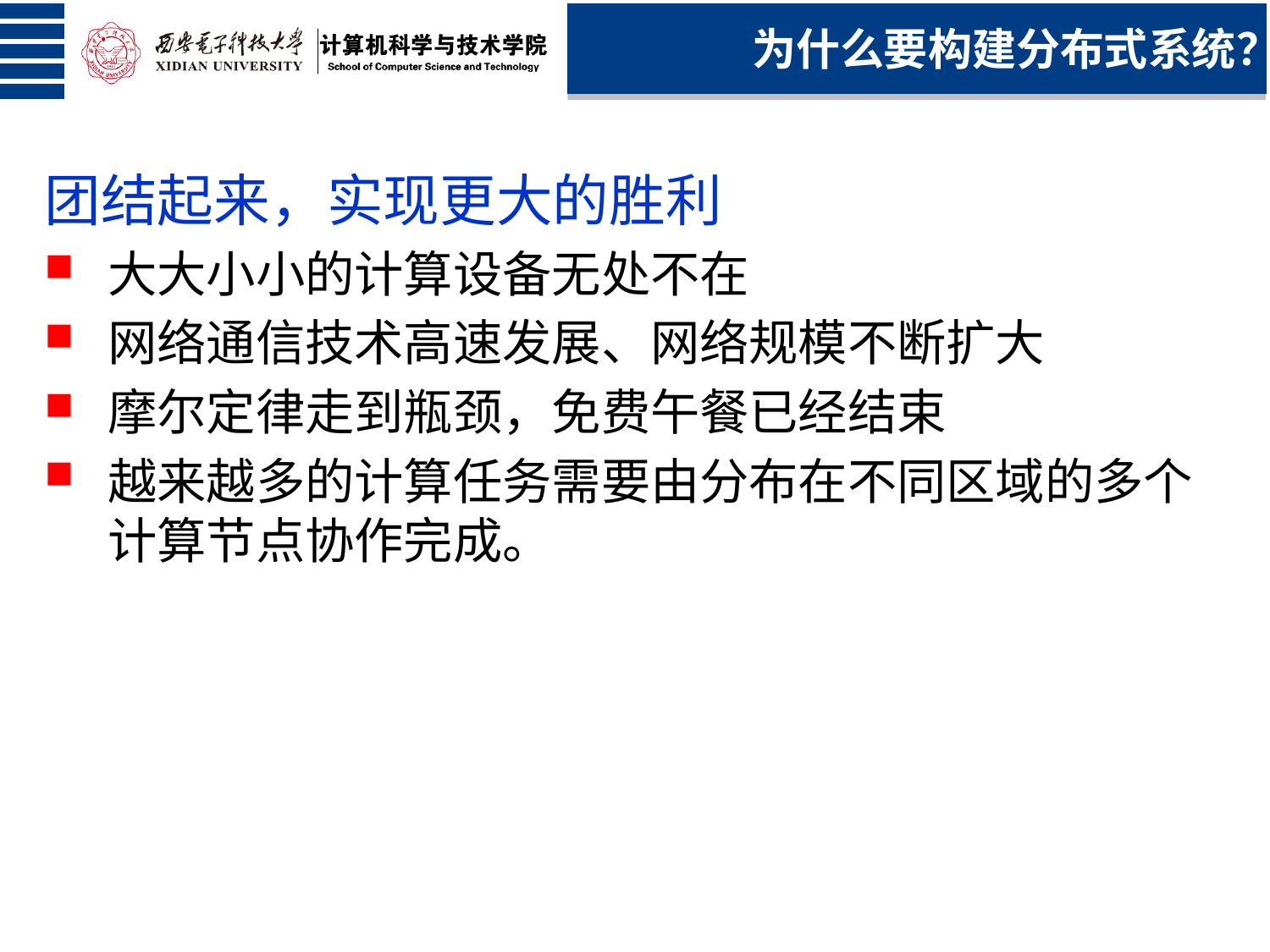

为什么要构建分布式系统？
团结起来，实现更大的胜利
大大小小的计算设备无处不在
网络通信技术高速发展、网络规模不断扩大
摩尔定律走到瓶颈，免费午餐已经结束
越来越多的计算任务需要由分布在不同区域的多个计算节点协作完成。